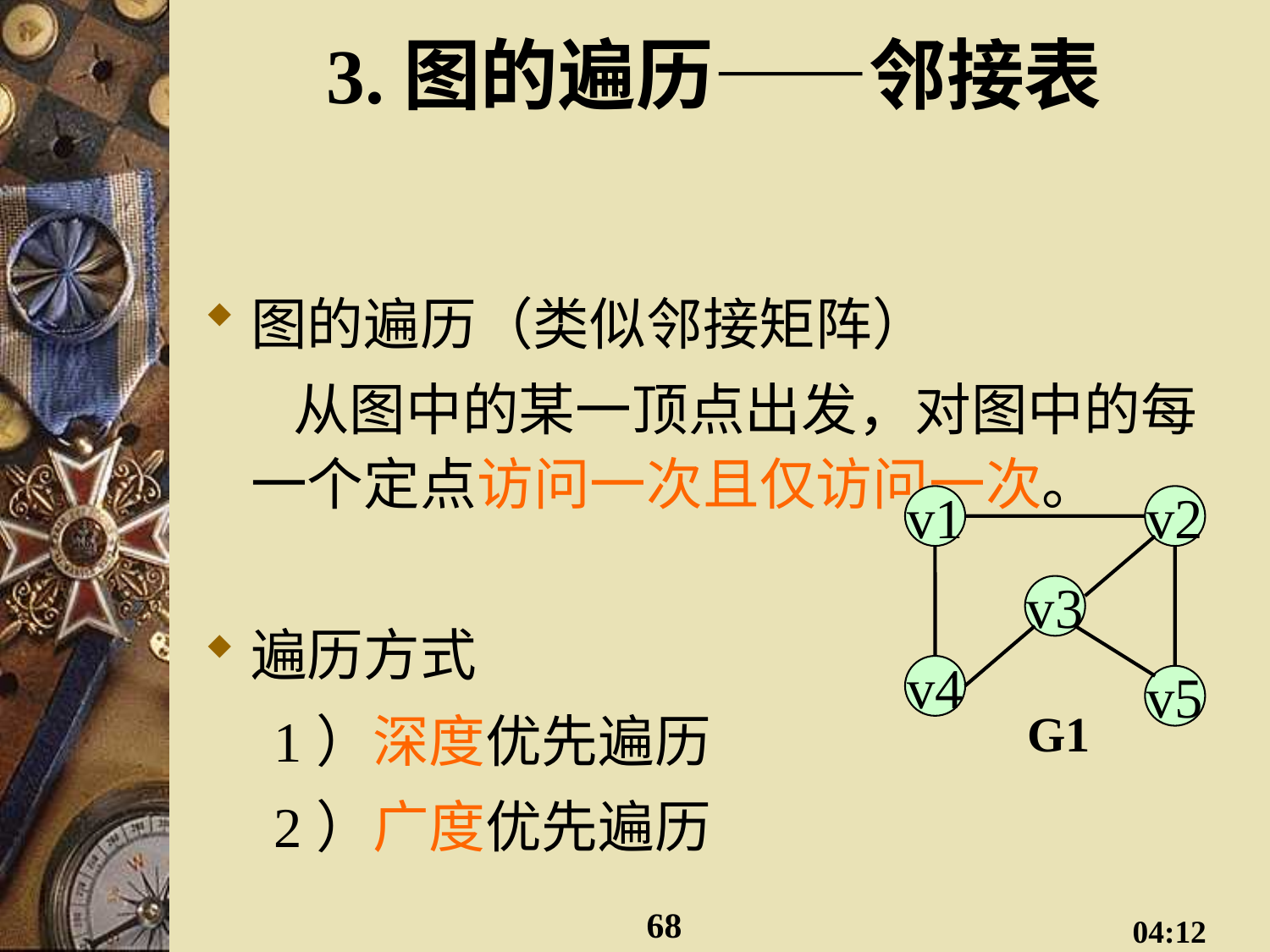

# 3.图的遍历——邻接表
图的遍历（类似邻接矩阵）
      从图中的某一顶点出发，对图中的每一个定点访问一次且仅访问一次。

遍历方式
     1）深度优先遍历
     2）广度优先遍历
v1
v2

v3

v4
v5
G1